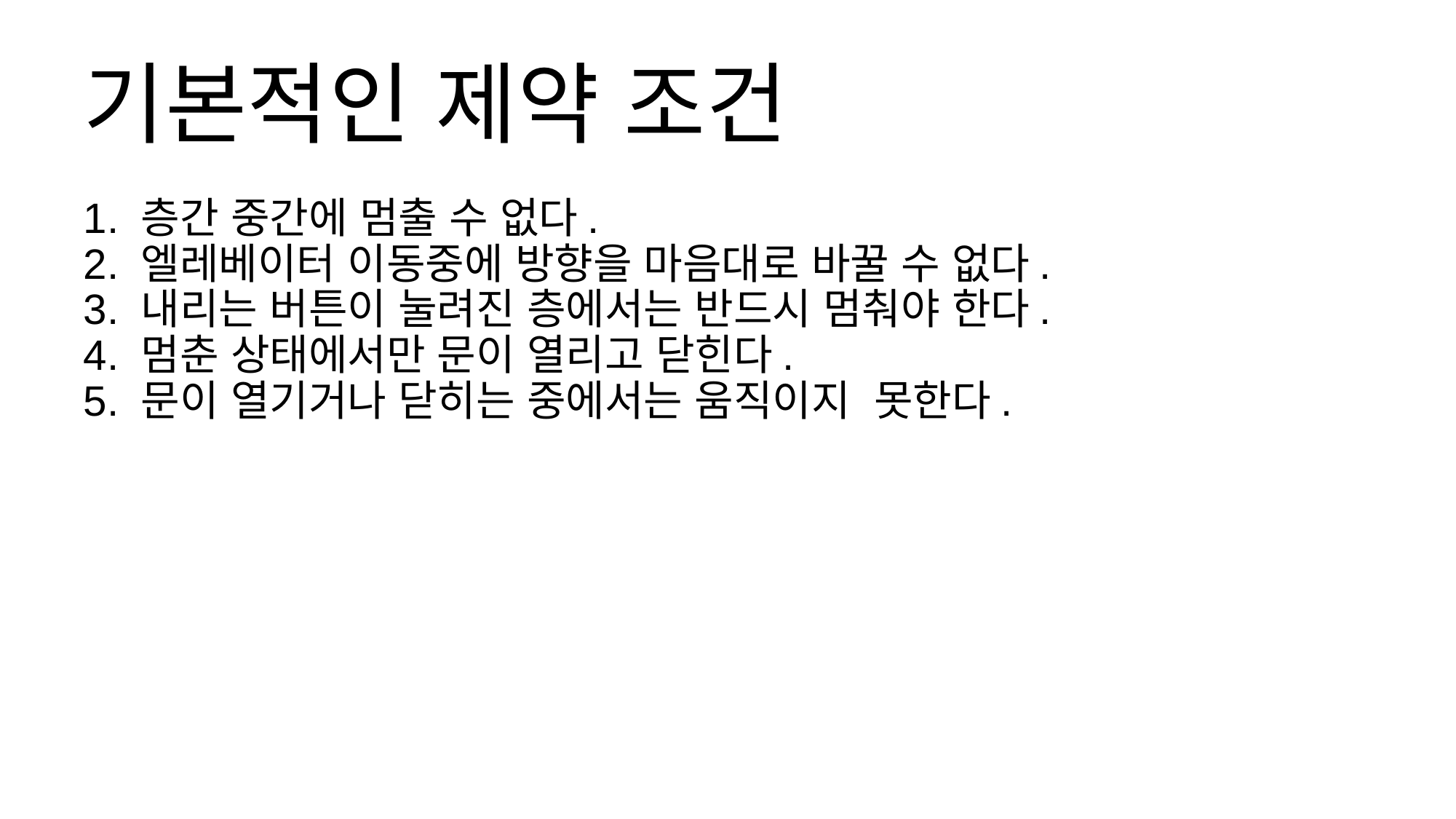

# 기본적인 제약 조건
1. 층간 중간에 멈출 수 없다.
2. 엘레베이터 이동중에 방향을 마음대로 바꿀 수 없다.
3. 내리는 버튼이 눌려진 층에서는 반드시 멈춰야 한다.
4. 멈춘 상태에서만 문이 열리고 닫힌다.
5. 문이 열기거나 닫히는 중에서는 움직이지  못한다.